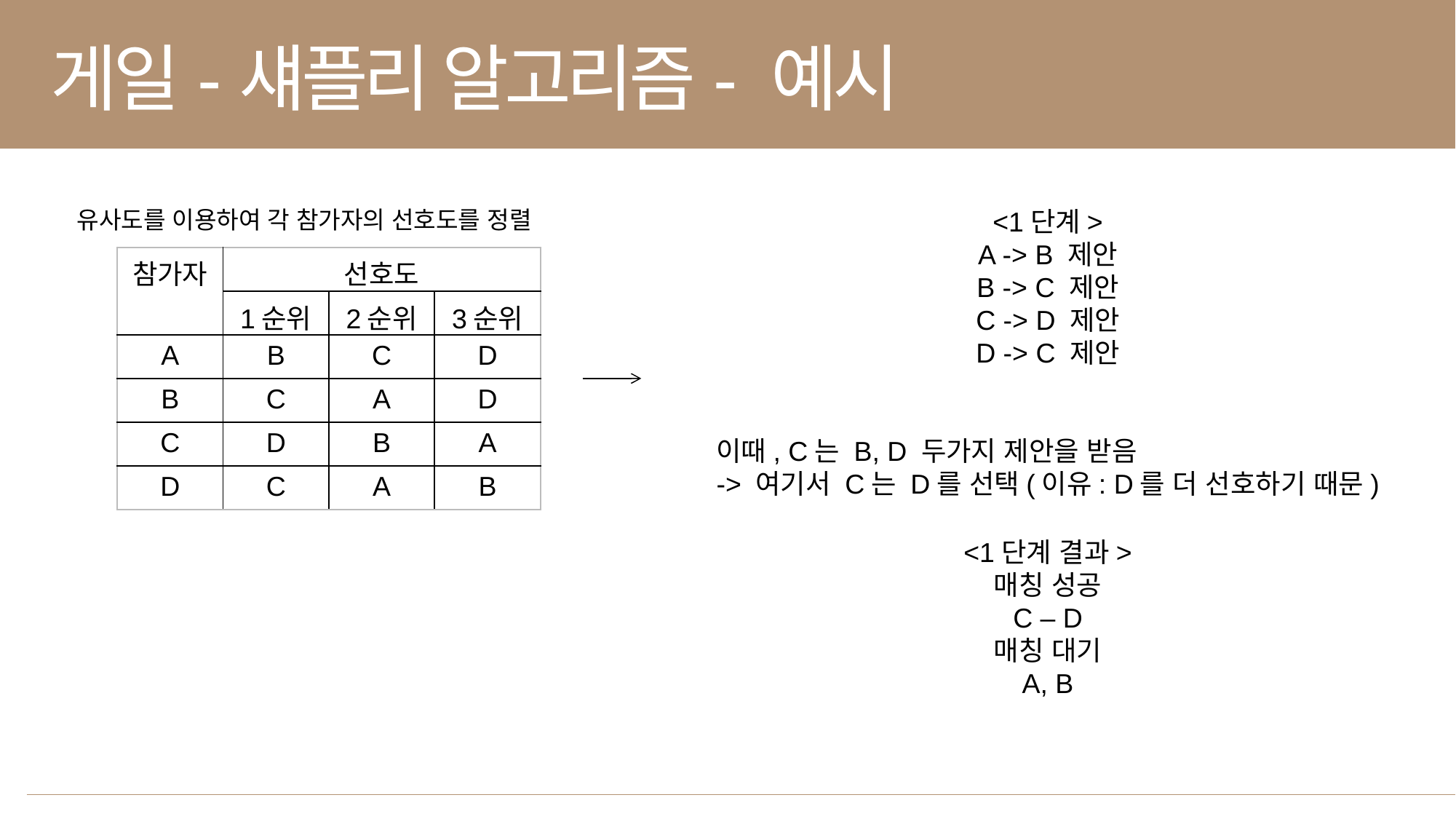

게일-섀플리 알고리즘- 예시
유사도를 이용하여 각 참가자의 선호도를 정렬
<1단계>
A -> B 제안
B -> C 제안
C -> D 제안
D -> C 제안

이때, C는 B, D 두가지 제안을 받음
-> 여기서 C는 D를 선택(이유: D를 더 선호하기 때문)
| 참가자 | 선호도 |  |  |
| --- | --- | --- | --- |
|  | 1순위 | 2순위 | 3순위 |
| A | B | C | D |
| B | C | A | D |
| C | D | B | A |
| D | C | A | B |
<1단계 결과>
매칭 성공
C – D
매칭 대기
A, B